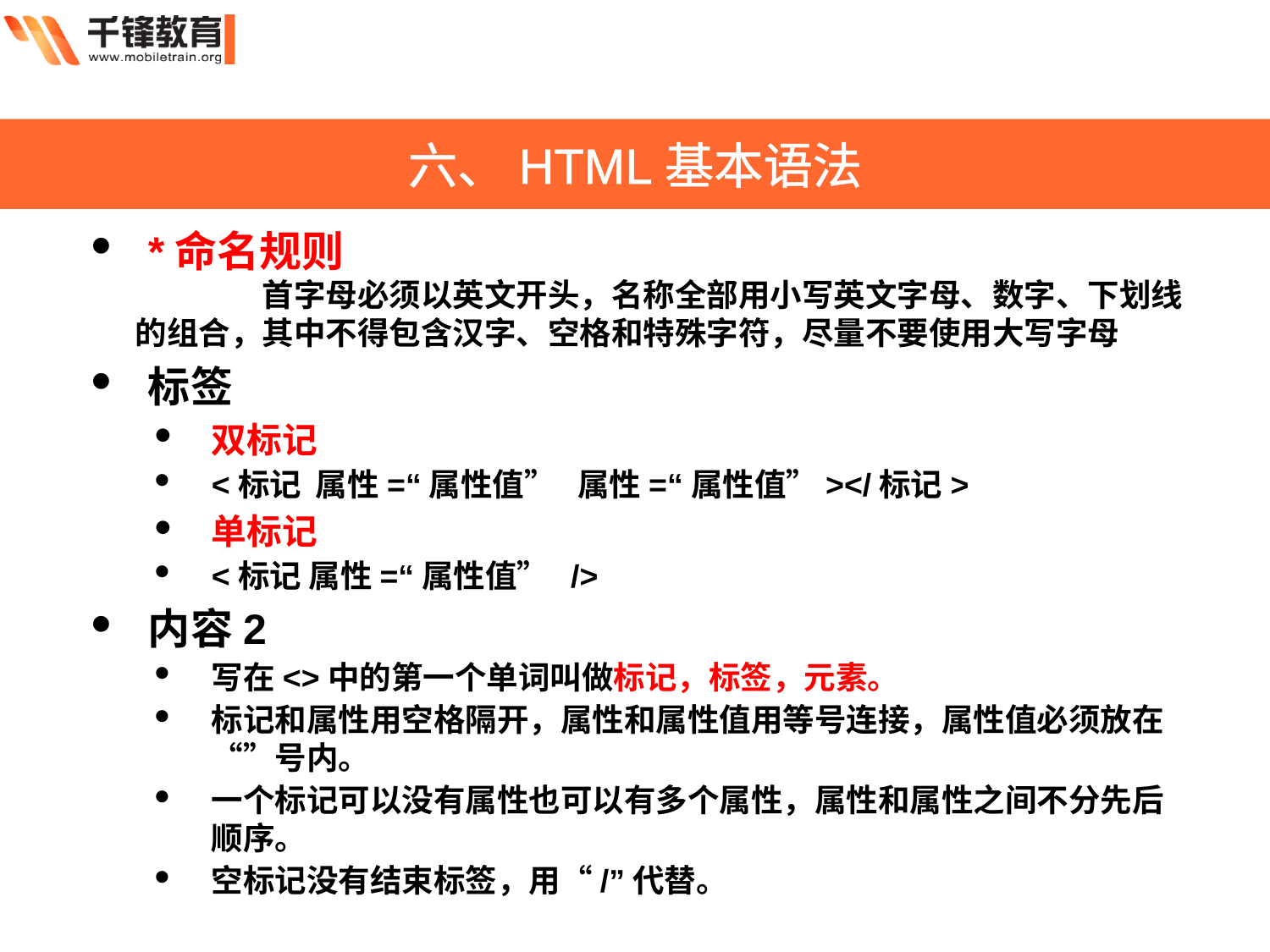

六、HTML基本语法
*命名规则
	首字母必须以英文开头，名称全部用小写英文字母、数字、下划线的组合，其中不得包含汉字、空格和特殊字符，尽量不要使用大写字母
标签
双标记
<标记  属性=“属性值”   属性=“属性值”></标记>
单标记
<标记 属性=“属性值”  />
内容2
写在<>中的第一个单词叫做标记，标签，元素。
标记和属性用空格隔开，属性和属性值用等号连接，属性值必须放在“”号内。
一个标记可以没有属性也可以有多个属性，属性和属性之间不分先后顺序。
空标记没有结束标签，用“/”代替。